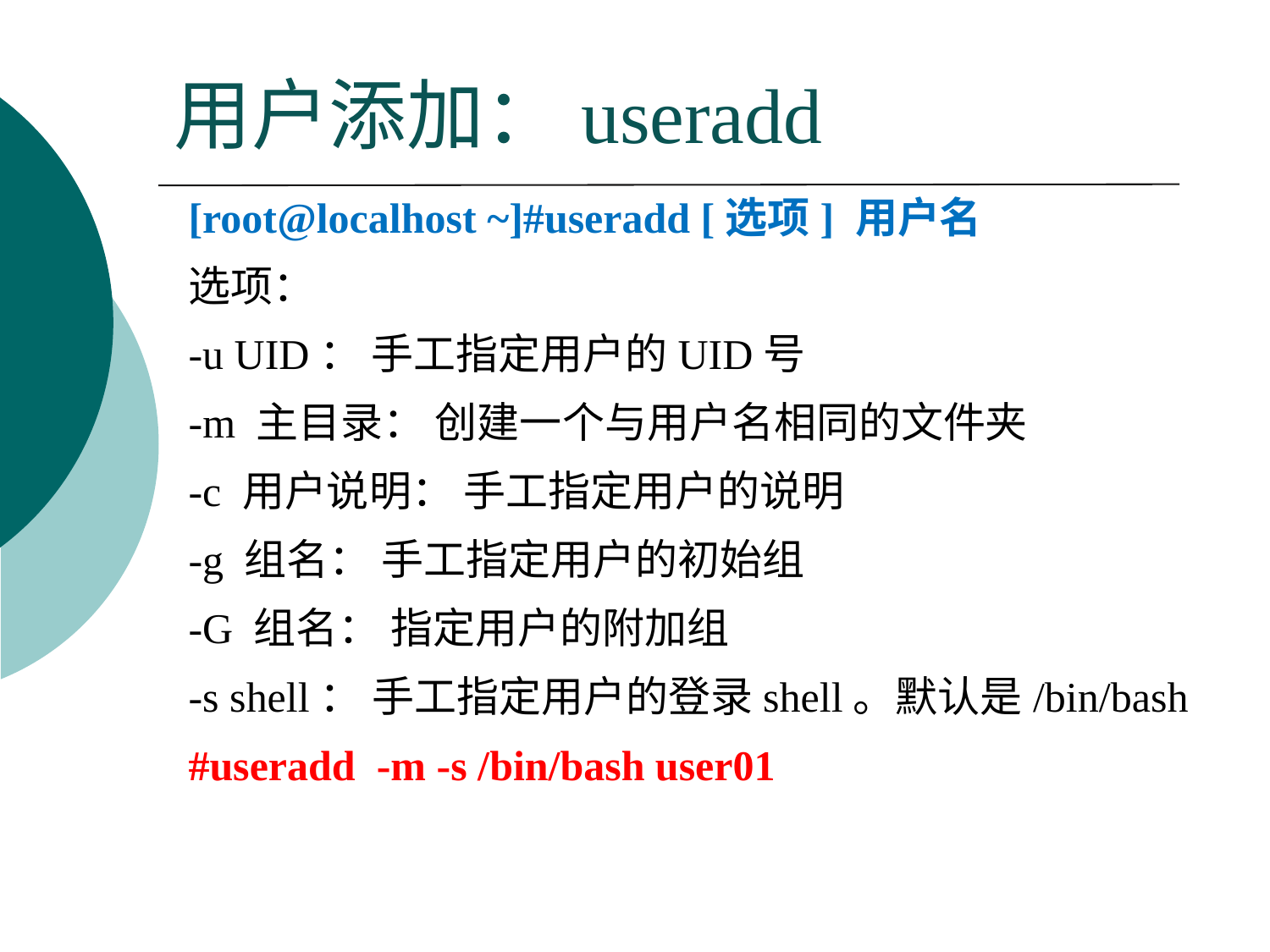

# 用户添加：useradd
[root@localhost ~]#useradd [选项] 用户名
选项：
-u UID： 手工指定用户的UID号
-m 主目录： 创建一个与用户名相同的文件夹
-c 用户说明： 手工指定用户的说明
-g 组名： 手工指定用户的初始组
-G 组名： 指定用户的附加组
-s shell： 手工指定用户的登录shell。默认是/bin/bash
#useradd  -m -s /bin/bash user01